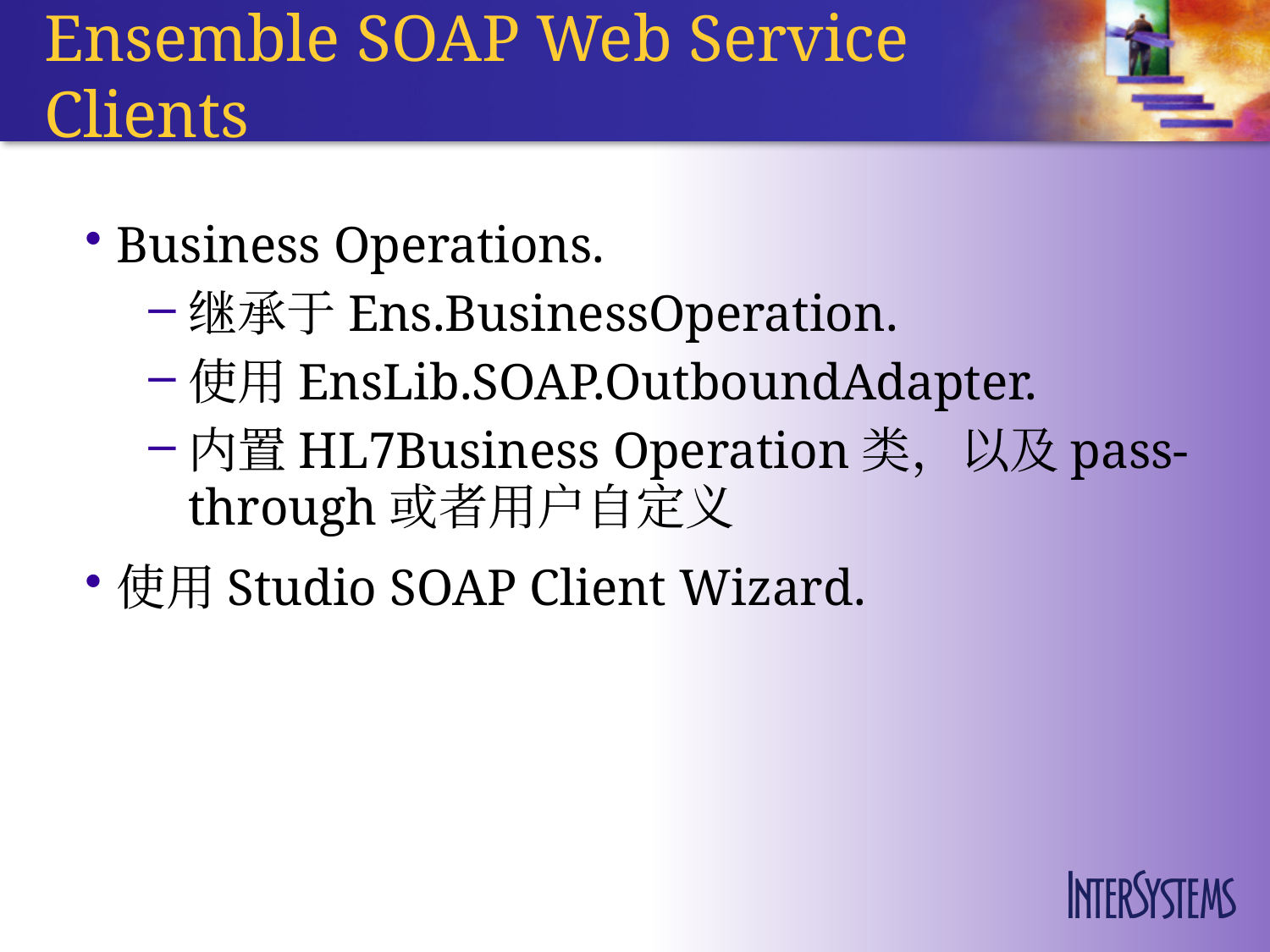

# Ensemble SOAP Web Service Clients
Business Operations.
继承于Ens.BusinessOperation.
使用EnsLib.SOAP.OutboundAdapter.
内置HL7Business Operation类，以及pass-through或者用户自定义
使用Studio SOAP Client Wizard.